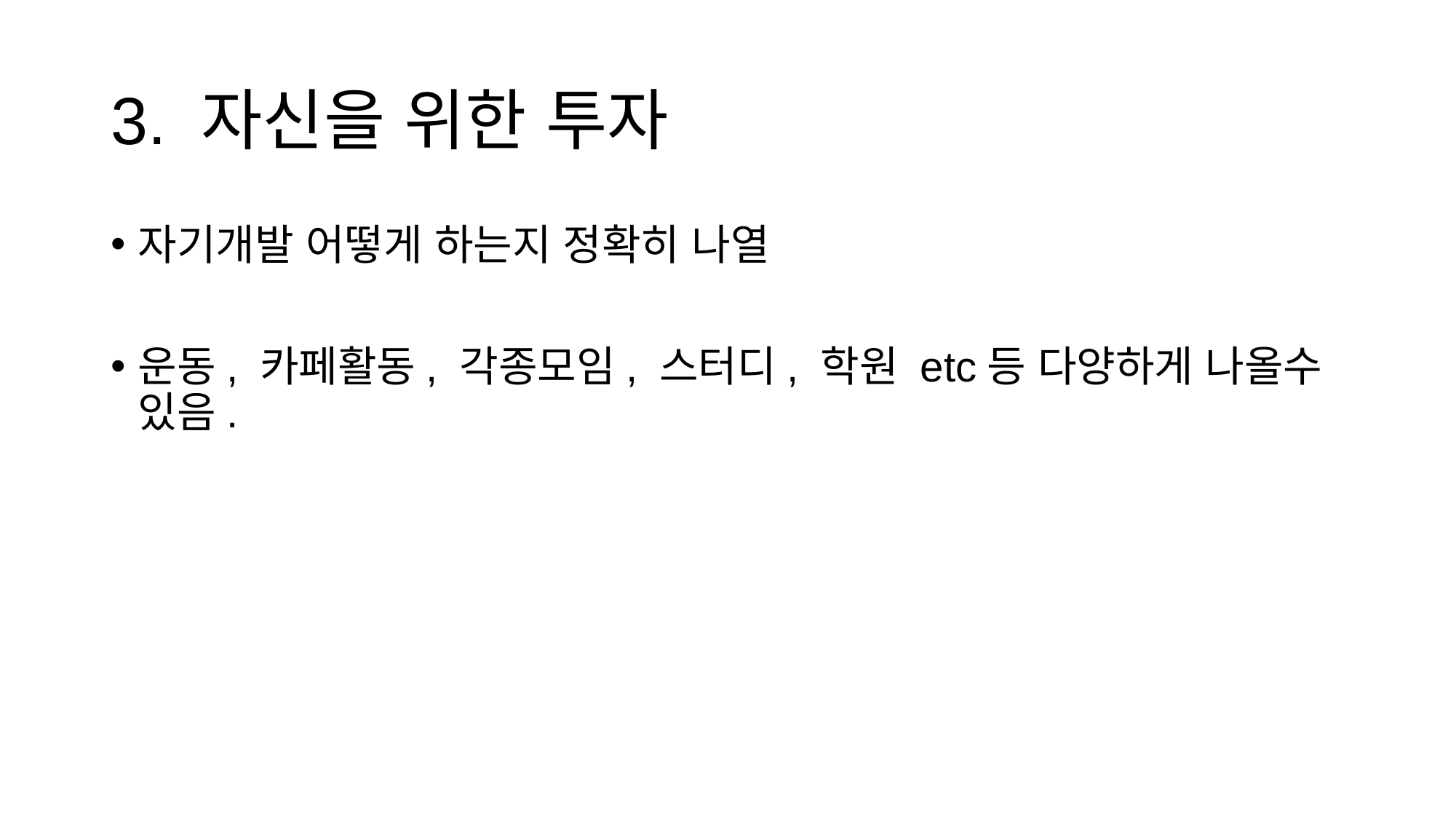

# 3. 자신을 위한 투자
자기개발 어떻게 하는지 정확히 나열

운동, 카페활동, 각종모임, 스터디, 학원 etc등 다양하게 나올수 있음.